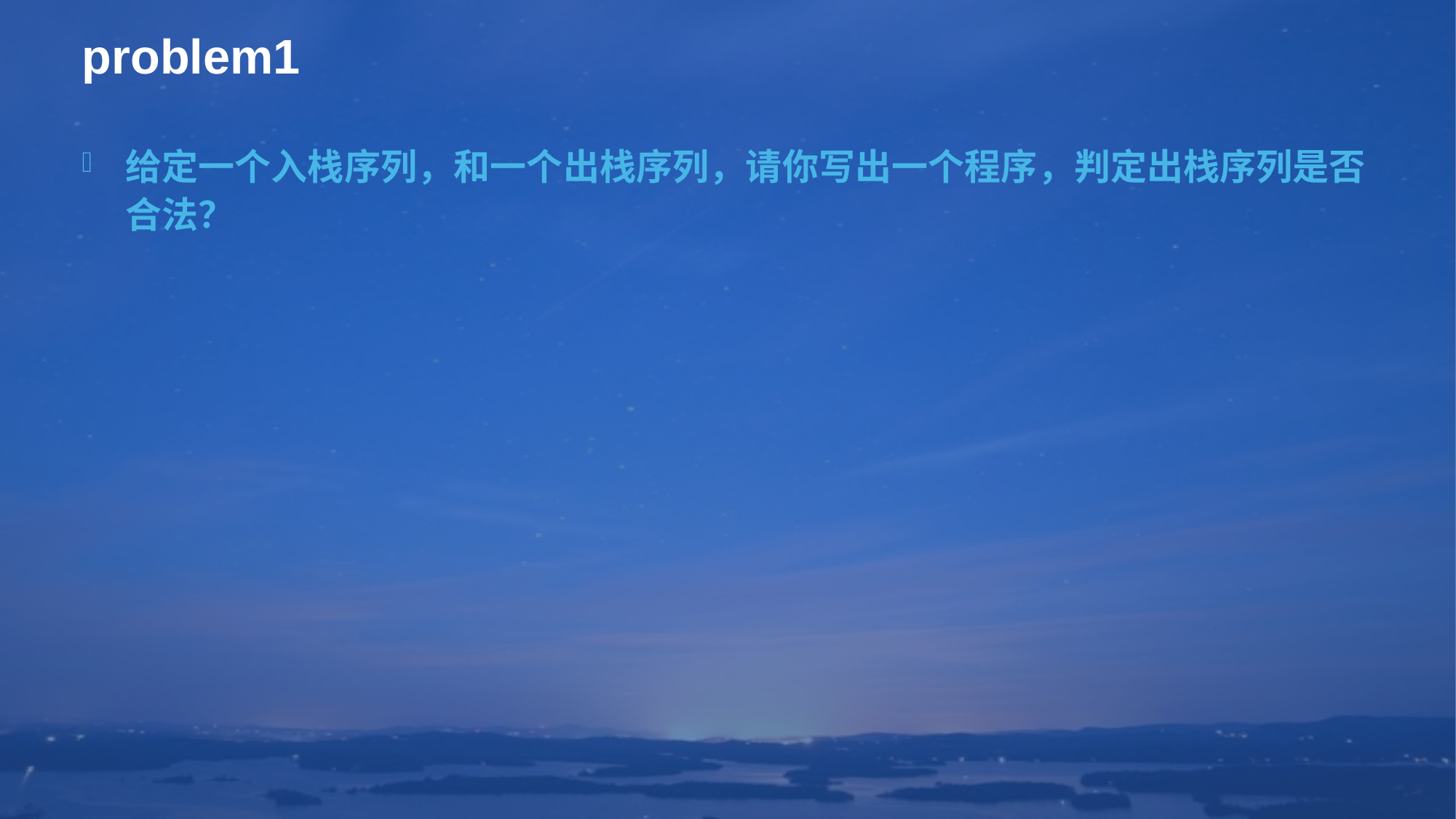

# problem1
给定一个入栈序列，和一个出栈序列，请你写出一个程序，判定出栈序列是否合法？